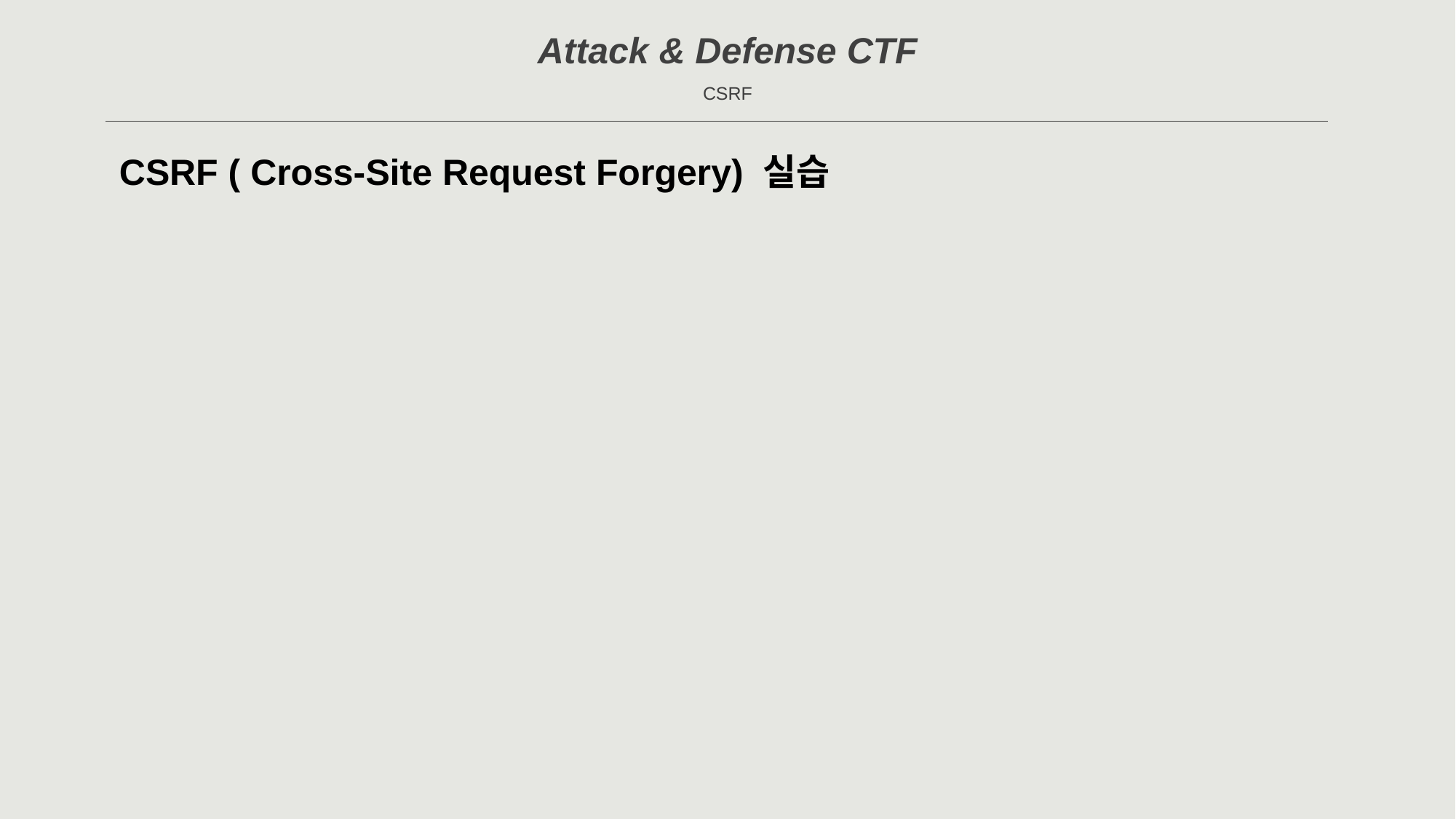

Attack & Defense CTF
CSRF
CSRF ( Cross-Site Request Forgery) 실습